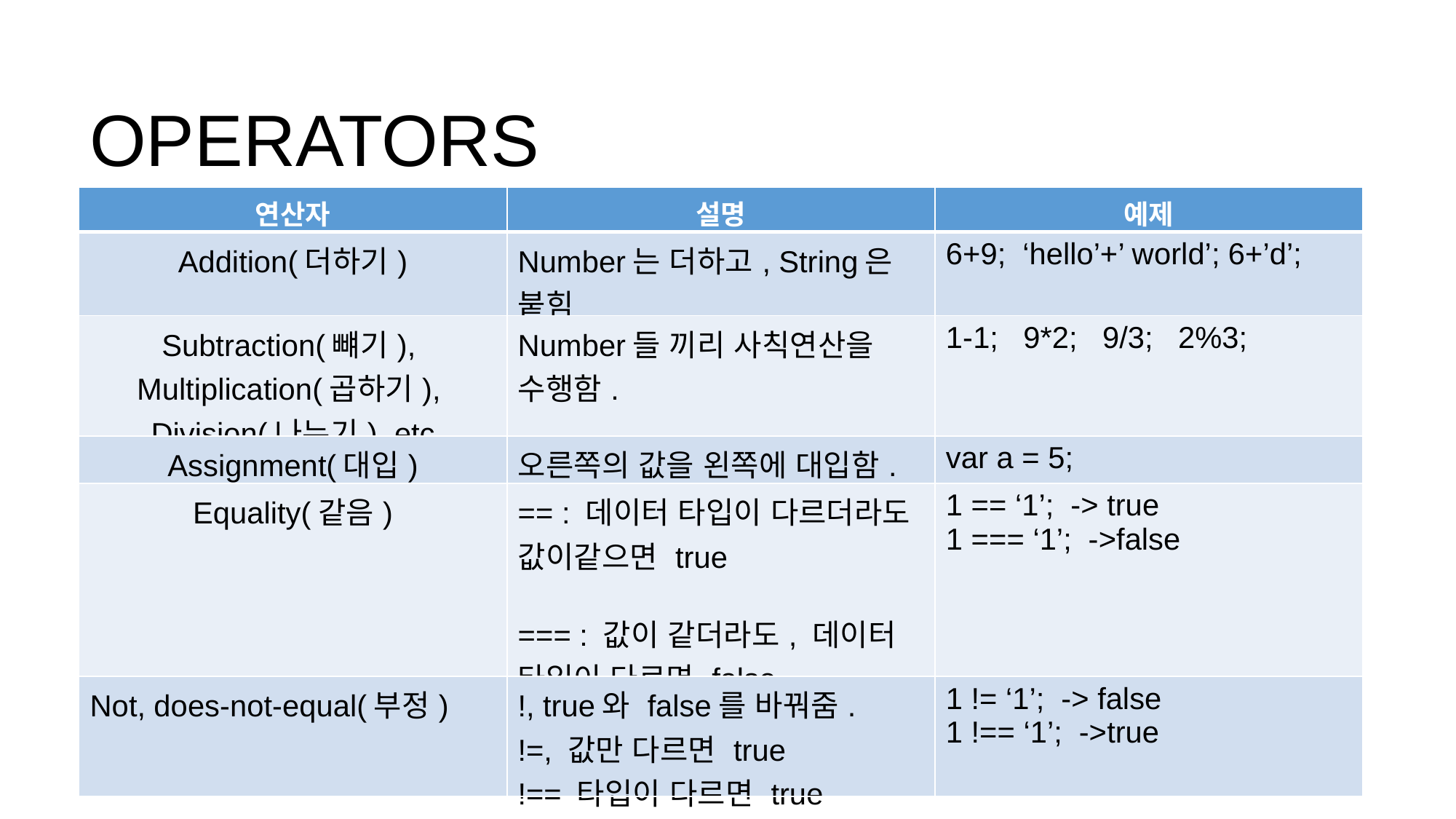

OPERATORS
| 연산자 | 설명 | 예제 |
| --- | --- | --- |
| Addition(더하기) | Number는 더하고, String은 붙힘 | 6+9; ‘hello’+’ world’; 6+’d’; |
| Subtraction(뺴기), Multiplication(곱하기), Division(나누기), etc | Number들 끼리 사칙연산을 수행함. | 1-1; 9\*2; 9/3; 2%3; |
| Assignment(대입) | 오른쪽의 값을 왼쪽에 대입함. | var a = 5; |
| Equality(같음) | == : 데이터 타입이 다르더라도 값이같으면 true === : 값이 같더라도, 데이터 타입이 다르면 false | 1 == ‘1’; -> true 1 === ‘1’; ->false |
| Not, does-not-equal(부정) | !, true와 false를 바꿔줌. !=, 값만 다르면 true !== 타입이 다르면 true | 1 != ‘1’; -> false 1 !== ‘1’; ->true |